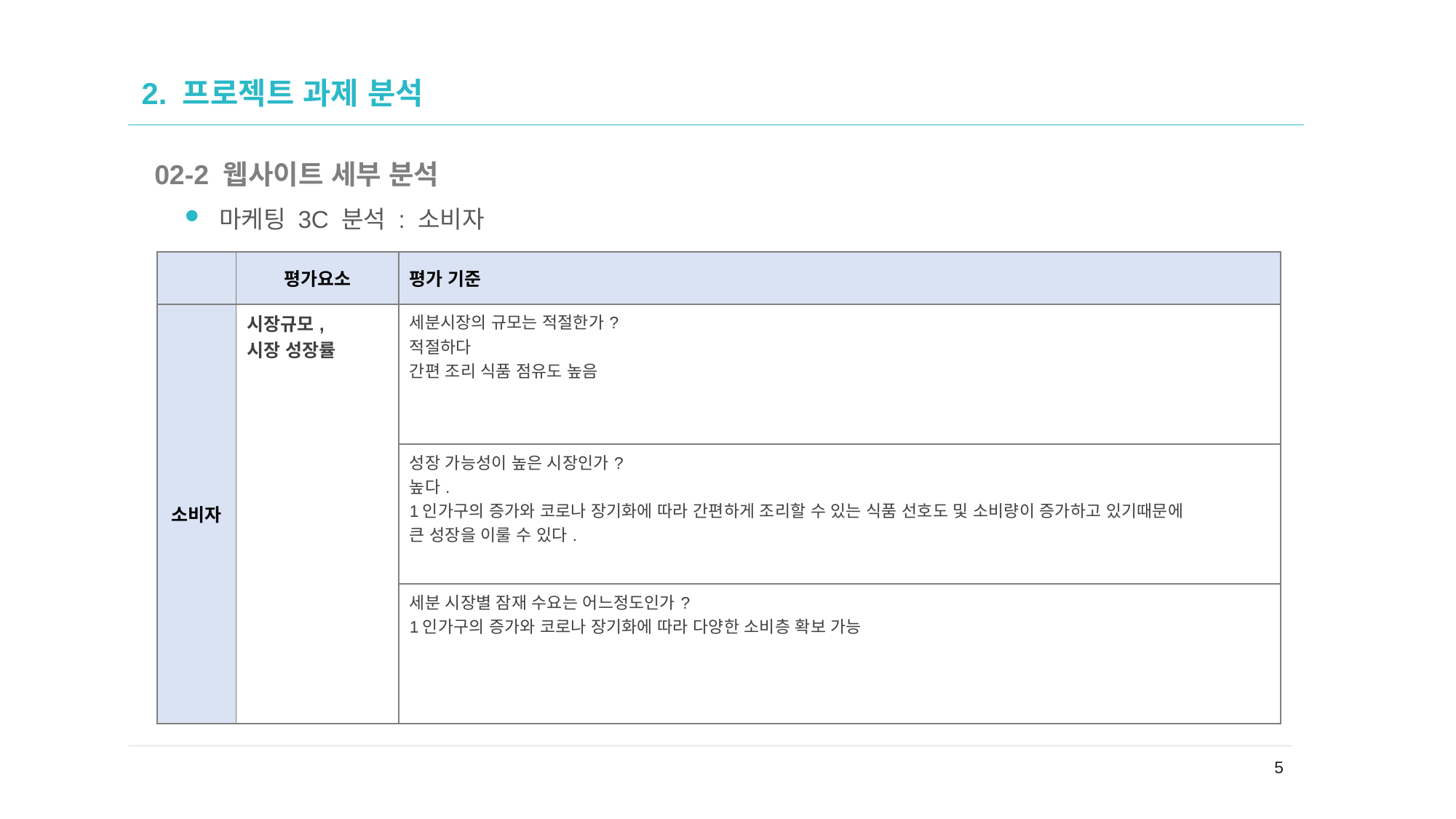

02
# 2. 프로젝트 과제 분석
02-2 웹사이트 세부 분석
마케팅 3C 분석 : 소비자

|  | 평가요소 | 평가 기준 |
| --- | --- | --- |
| 소비자 | 시장규모, 시장 성장률 | 세분시장의 규모는 적절한가? 적절하다 간편 조리 식품 점유도 높음 |
|  |  | 성장 가능성이 높은 시장인가? 높다. 1인가구의 증가와 코로나 장기화에 따라 간편하게 조리할 수 있는 식품 선호도 및 소비량이 증가하고 있기때문에 큰 성장을 이룰 수 있다. |
|  |  | 세분 시장별 잠재 수요는 어느정도인가? 1인가구의 증가와 코로나 장기화에 따라 다양한 소비층 확보 가능 |
5